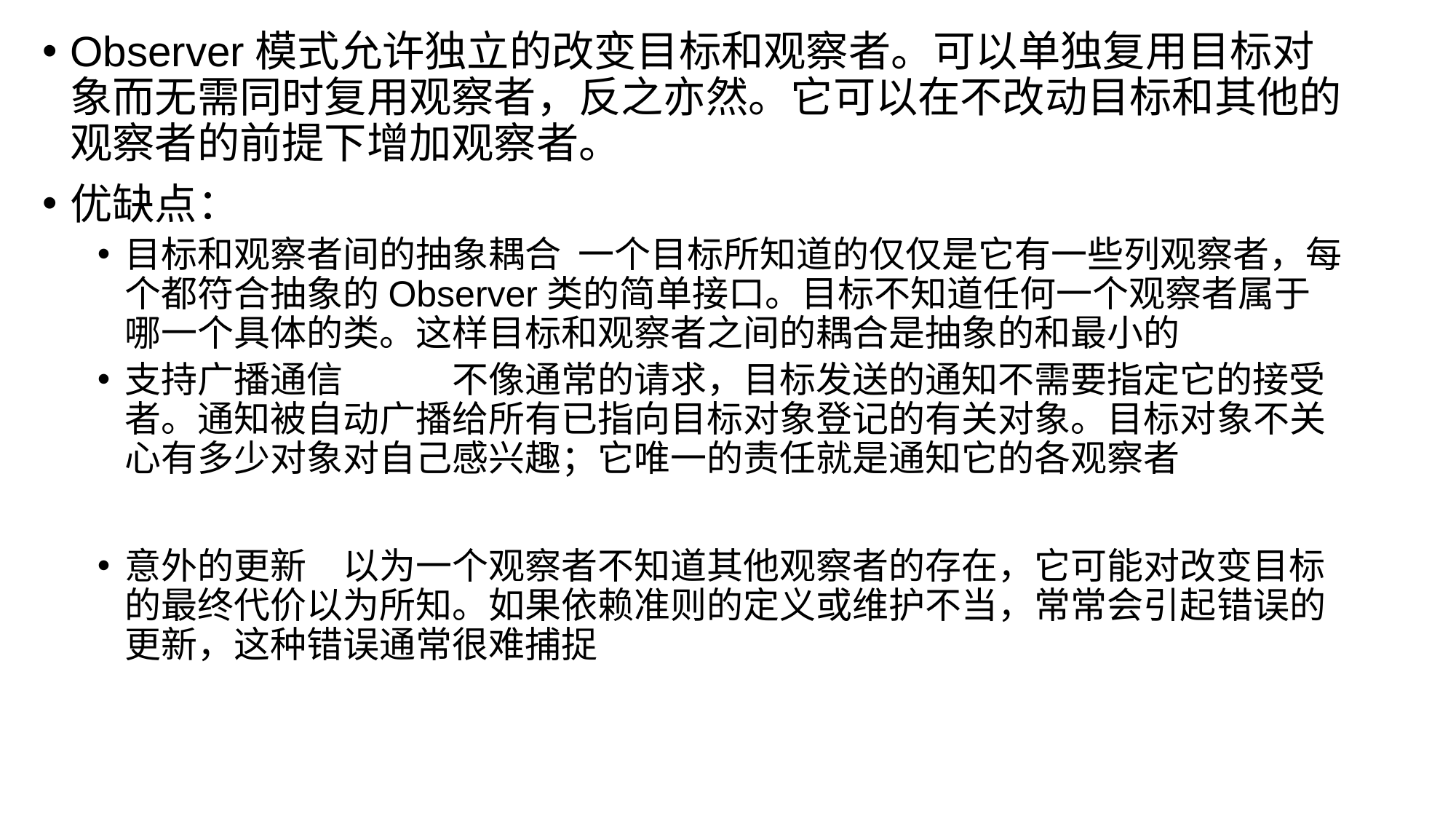

Observer模式允许独立的改变目标和观察者。可以单独复用目标对象而无需同时复用观察者，反之亦然。它可以在不改动目标和其他的观察者的前提下增加观察者。
优缺点：
目标和观察者间的抽象耦合  一个目标所知道的仅仅是它有一些列观察者，每个都符合抽象的Observer类的简单接口。目标不知道任何一个观察者属于哪一个具体的类。这样目标和观察者之间的耦合是抽象的和最小的
支持广播通信	不像通常的请求，目标发送的通知不需要指定它的接受者。通知被自动广播给所有已指向目标对象登记的有关对象。目标对象不关心有多少对象对自己感兴趣；它唯一的责任就是通知它的各观察者

意外的更新	以为一个观察者不知道其他观察者的存在，它可能对改变目标的最终代价以为所知。如果依赖准则的定义或维护不当，常常会引起错误的更新，这种错误通常很难捕捉